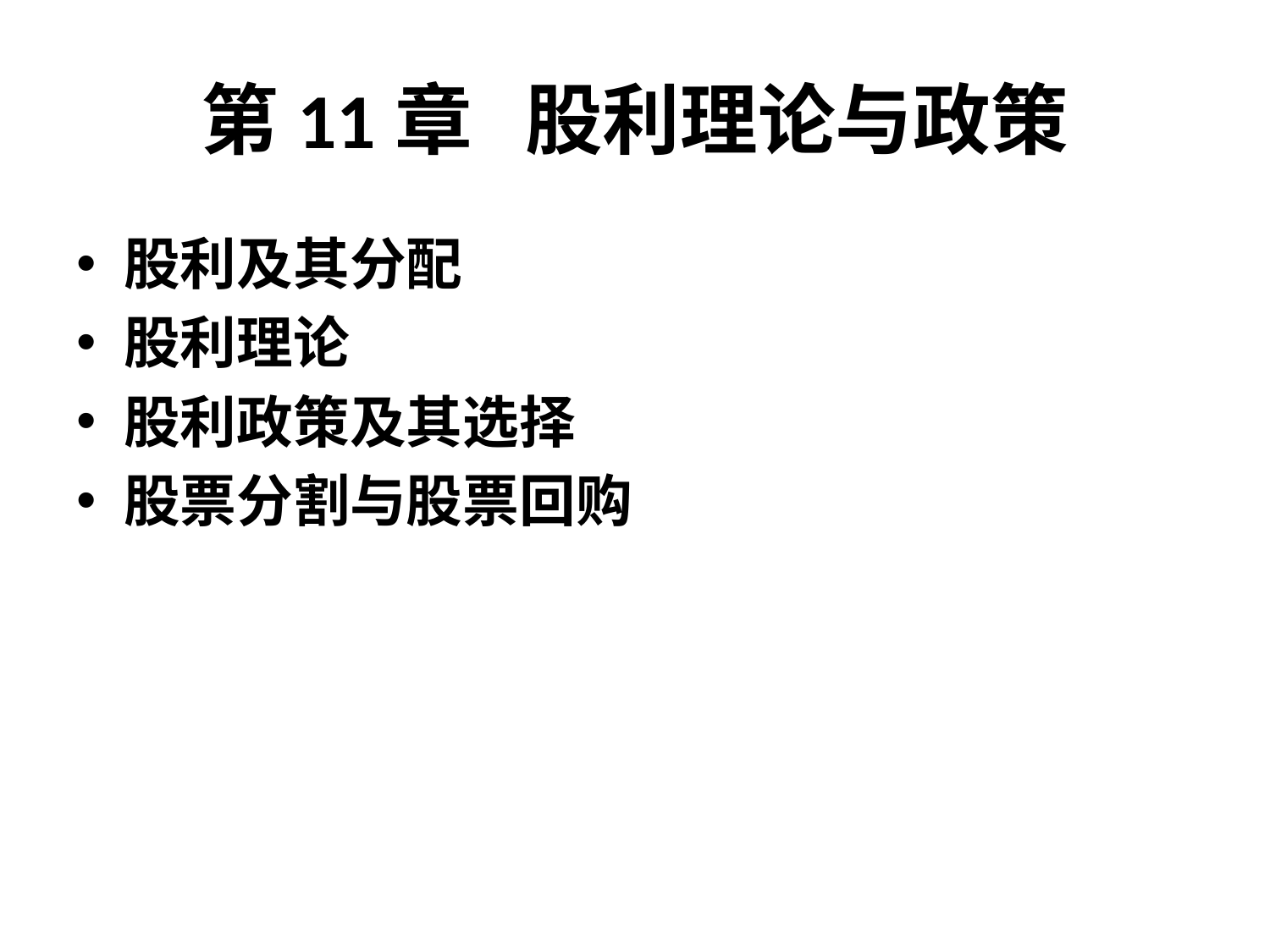

# 第11章   股利理论与政策
股利及其分配
股利理论
股利政策及其选择
股票分割与股票回购